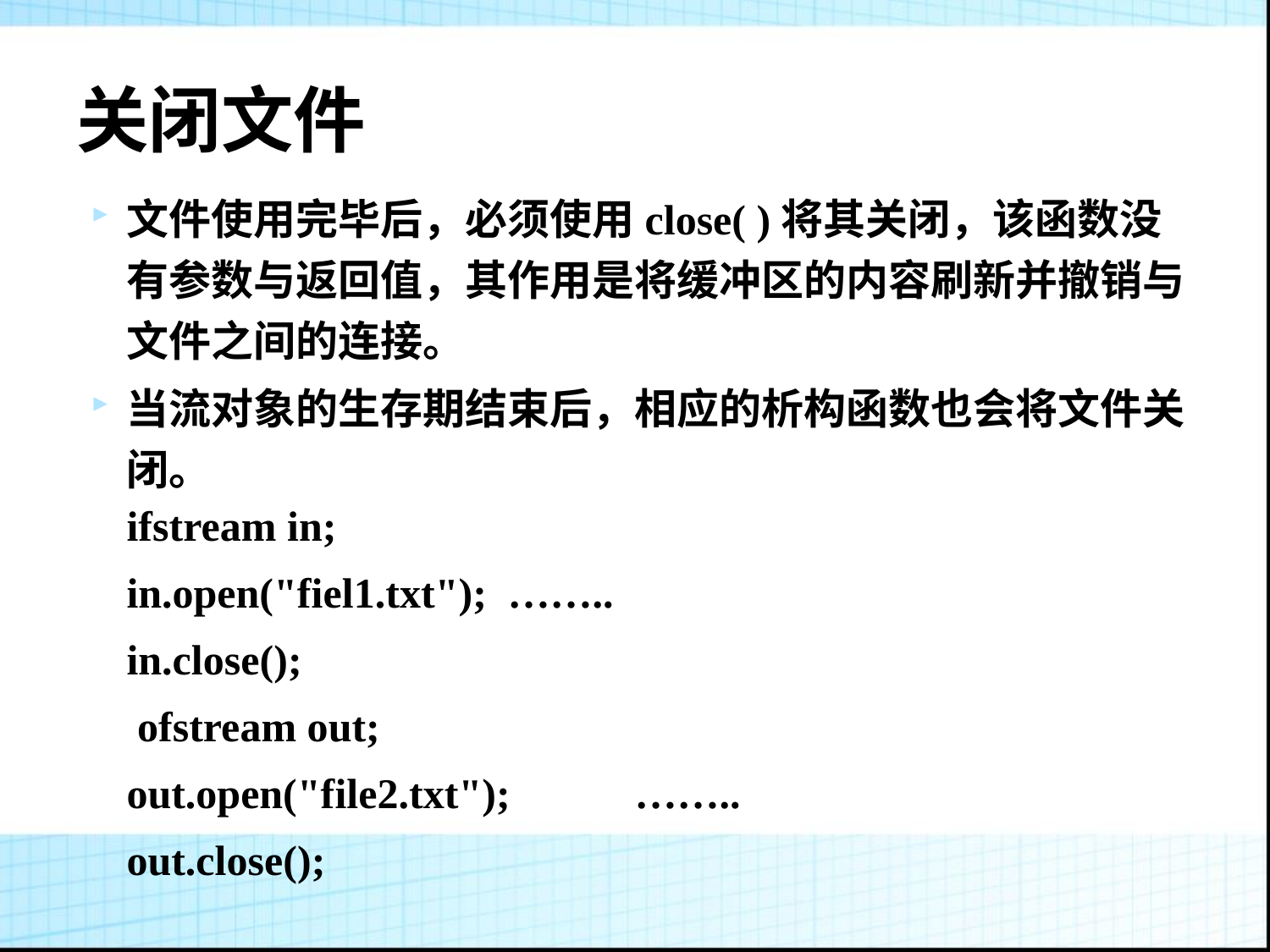

# 关闭文件
文件使用完毕后，必须使用close( )将其关闭，该函数没有参数与返回值，其作用是将缓冲区的内容刷新并撤销与文件之间的连接。
当流对象的生存期结束后，相应的析构函数也会将文件关闭。
	ifstream in;
	in.open("fiel1.txt"); 	……..
	in.close();
	 ofstream out;
	out.open("file2.txt"); 	……..
	out.close();